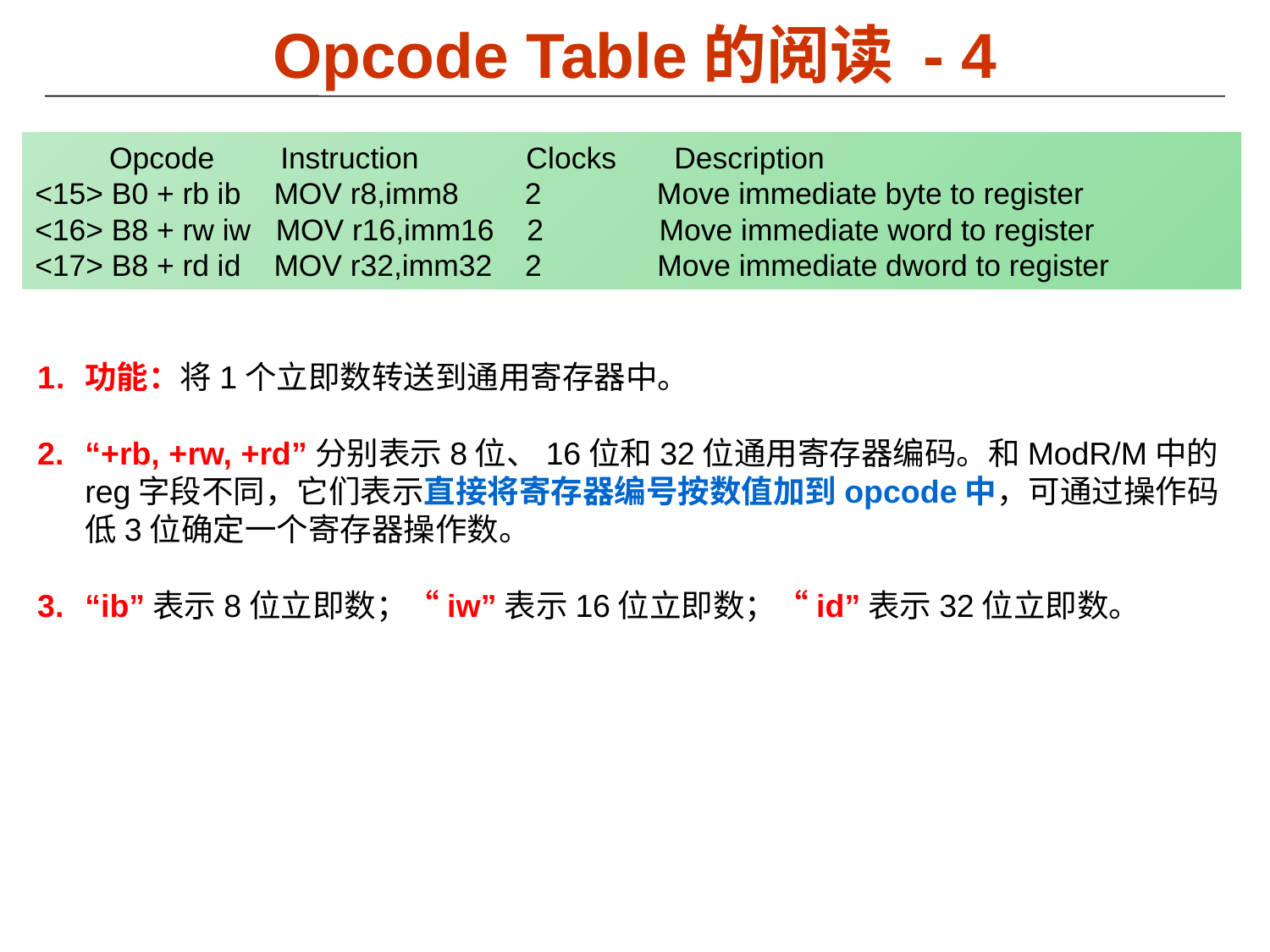

# Opcode Table的阅读 - 4
         Opcode        Instruction             Clocks       Description
<15> B0 + rb ib    MOV r8,imm8        2              Move immediate byte to register
<16> B8 + rw iw   MOV r16,imm16    2              Move immediate word to register
<17> B8 + rd id    MOV r32,imm32    2              Move immediate dword to register
功能：将1个立即数转送到通用寄存器中。

“+rb, +rw, +rd”分别表示8位、16位和32位通用寄存器编码。和ModR/M中的reg字段不同，它们表示直接将寄存器编号按数值加到opcode中，可通过操作码低3位确定一个寄存器操作数。

“ib”表示8位立即数；“iw”表示16位立即数；“id”表示32位立即数。